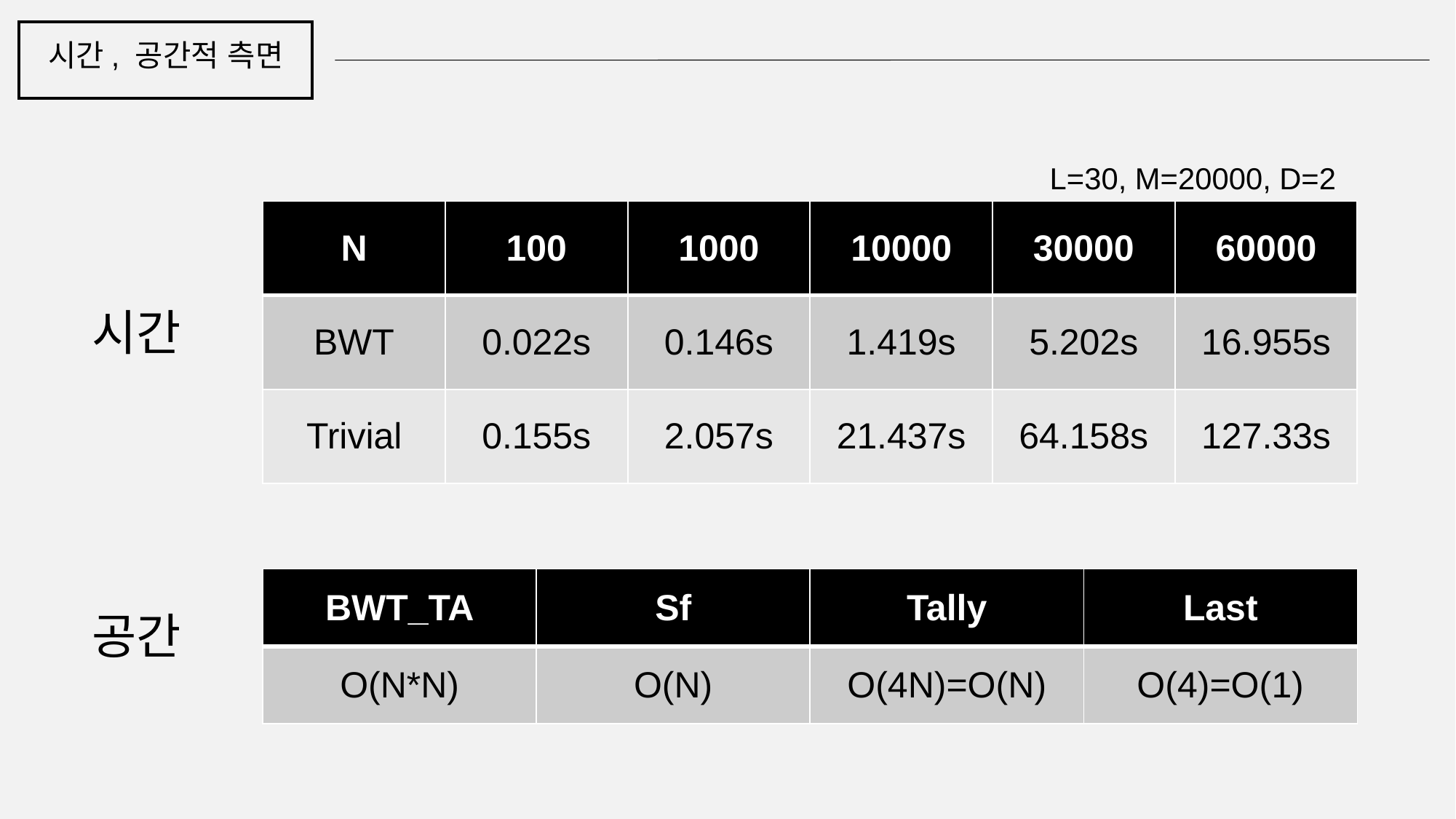

시간, 공간적 측면
L=30, M=20000, D=2
| N | 100 | 1000 | 10000 | 30000 | 60000 |
| --- | --- | --- | --- | --- | --- |
| BWT | 0.022s | 0.146s | 1.419s | 5.202s | 16.955s |
| Trivial | 0.155s | 2.057s | 21.437s | 64.158s | 127.33s |
시간
공간
| BWT\_TA | Sf | Tally | Last |
| --- | --- | --- | --- |
| O(N\*N) | O(N) | O(4N)=O(N) | O(4)=O(1) |